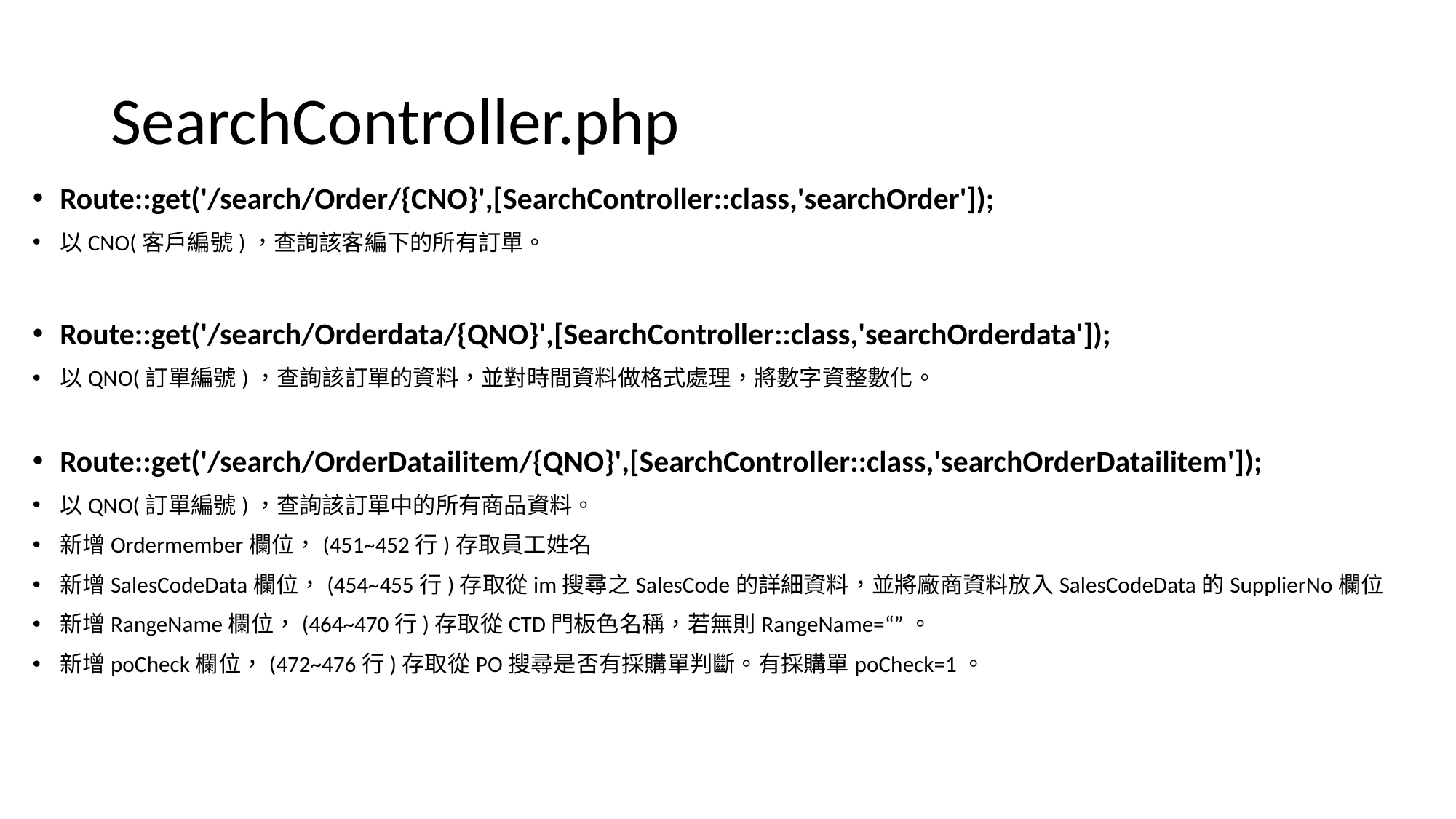

# SearchController.php
Route::get('/search/Order/{CNO}',[SearchController::class,'searchOrder']);
以CNO(客戶編號)，查詢該客編下的所有訂單。

Route::get('/search/Orderdata/{QNO}',[SearchController::class,'searchOrderdata']);
以QNO(訂單編號)，查詢該訂單的資料，並對時間資料做格式處理，將數字資整數化。

Route::get('/search/OrderDatailitem/{QNO}',[SearchController::class,'searchOrderDatailitem']);
以QNO(訂單編號)，查詢該訂單中的所有商品資料。
新增Ordermember欄位，(451~452行)存取員工姓名
新增SalesCodeData欄位，(454~455行)存取從im搜尋之SalesCode的詳細資料，並將廠商資料放入SalesCodeData的SupplierNo欄位
新增RangeName欄位，(464~470行)存取從CTD門板色名稱，若無則RangeName=“”。
新增poCheck欄位，(472~476行)存取從PO搜尋是否有採購單判斷。有採購單poCheck=1。